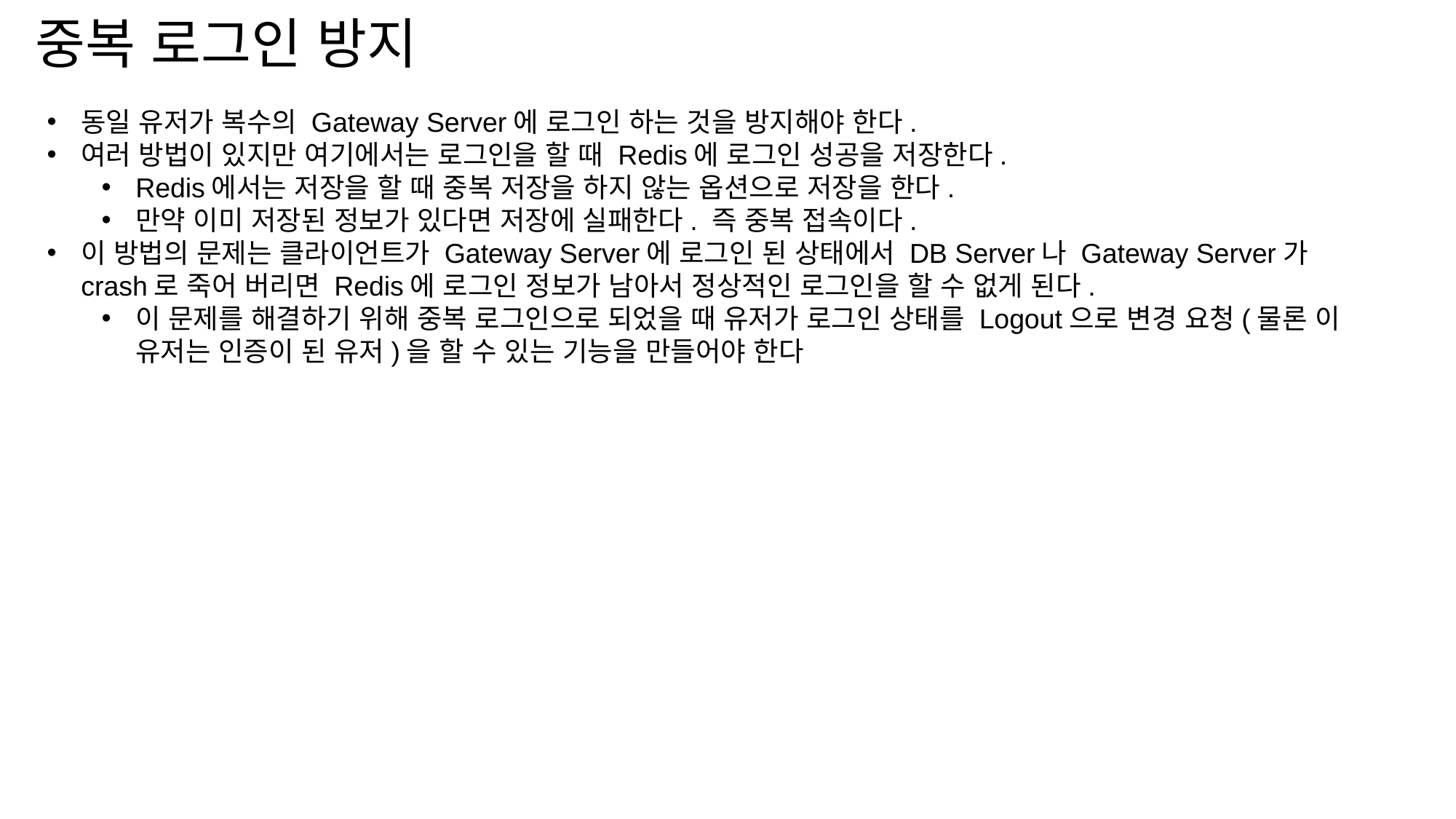

중복 로그인 방지
동일 유저가 복수의 Gateway Server에 로그인 하는 것을 방지해야 한다.
여러 방법이 있지만 여기에서는 로그인을 할 때 Redis에 로그인 성공을 저장한다.
Redis에서는 저장을 할 때 중복 저장을 하지 않는 옵션으로 저장을 한다.
만약 이미 저장된 정보가 있다면 저장에 실패한다. 즉 중복 접속이다.
이 방법의 문제는 클라이언트가 Gateway Server에 로그인 된 상태에서 DB Server나 Gateway Server가 crash로 죽어 버리면 Redis에 로그인 정보가 남아서 정상적인 로그인을 할 수 없게 된다.
이 문제를 해결하기 위해 중복 로그인으로 되었을 때 유저가 로그인 상태를 Logout으로 변경 요청(물론 이 유저는 인증이 된 유저)을 할 수 있는 기능을 만들어야 한다